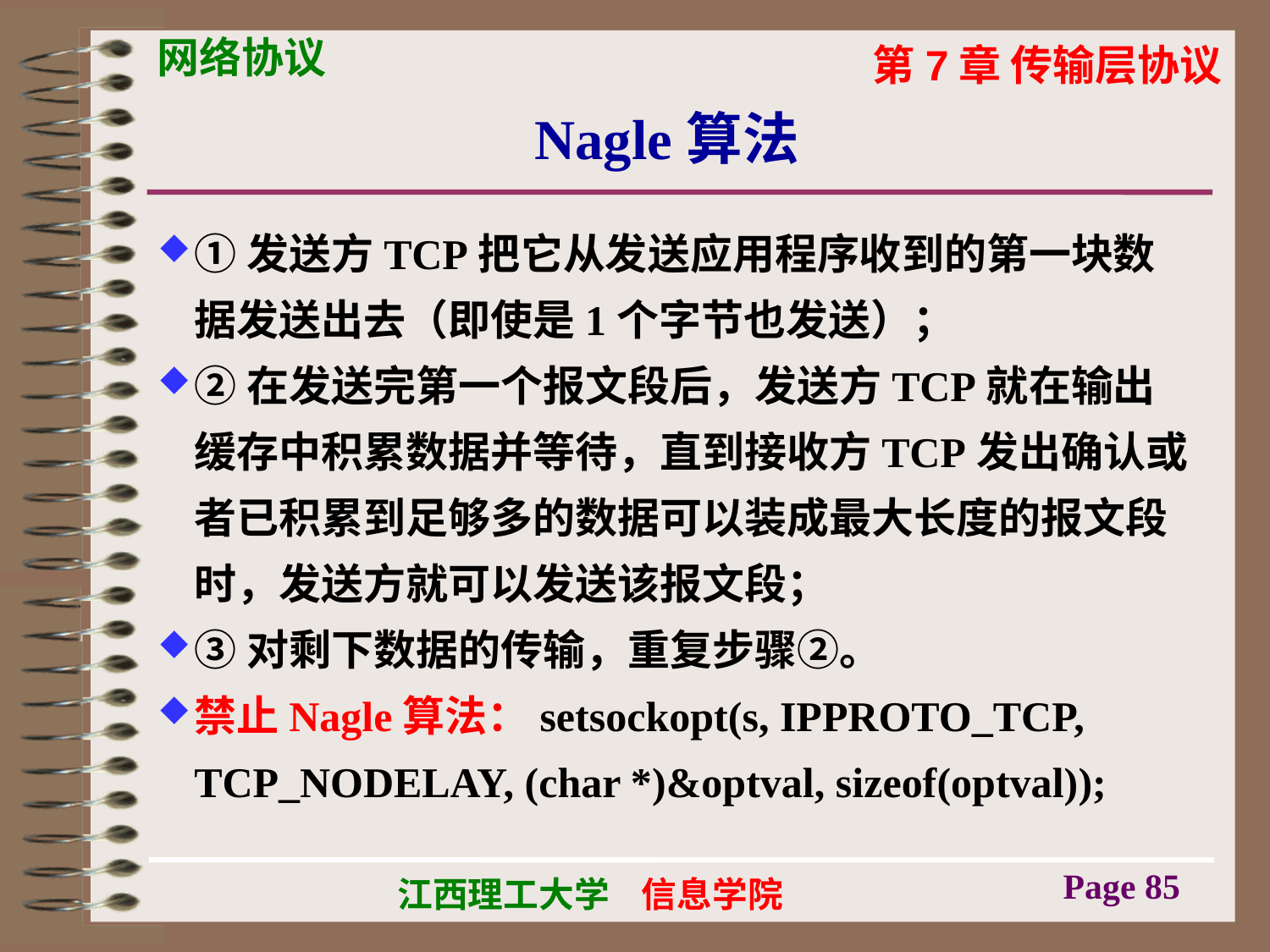

# Nagle算法
①发送方TCP把它从发送应用程序收到的第一块数据发送出去（即使是1个字节也发送）；
②在发送完第一个报文段后，发送方TCP就在输出缓存中积累数据并等待，直到接收方TCP发出确认或者已积累到足够多的数据可以装成最大长度的报文段时，发送方就可以发送该报文段；
③对剩下数据的传输，重复步骤②。
禁止Nagle算法：setsockopt(s, IPPROTO_TCP, TCP_NODELAY, (char *)&optval, sizeof(optval));
Page 85